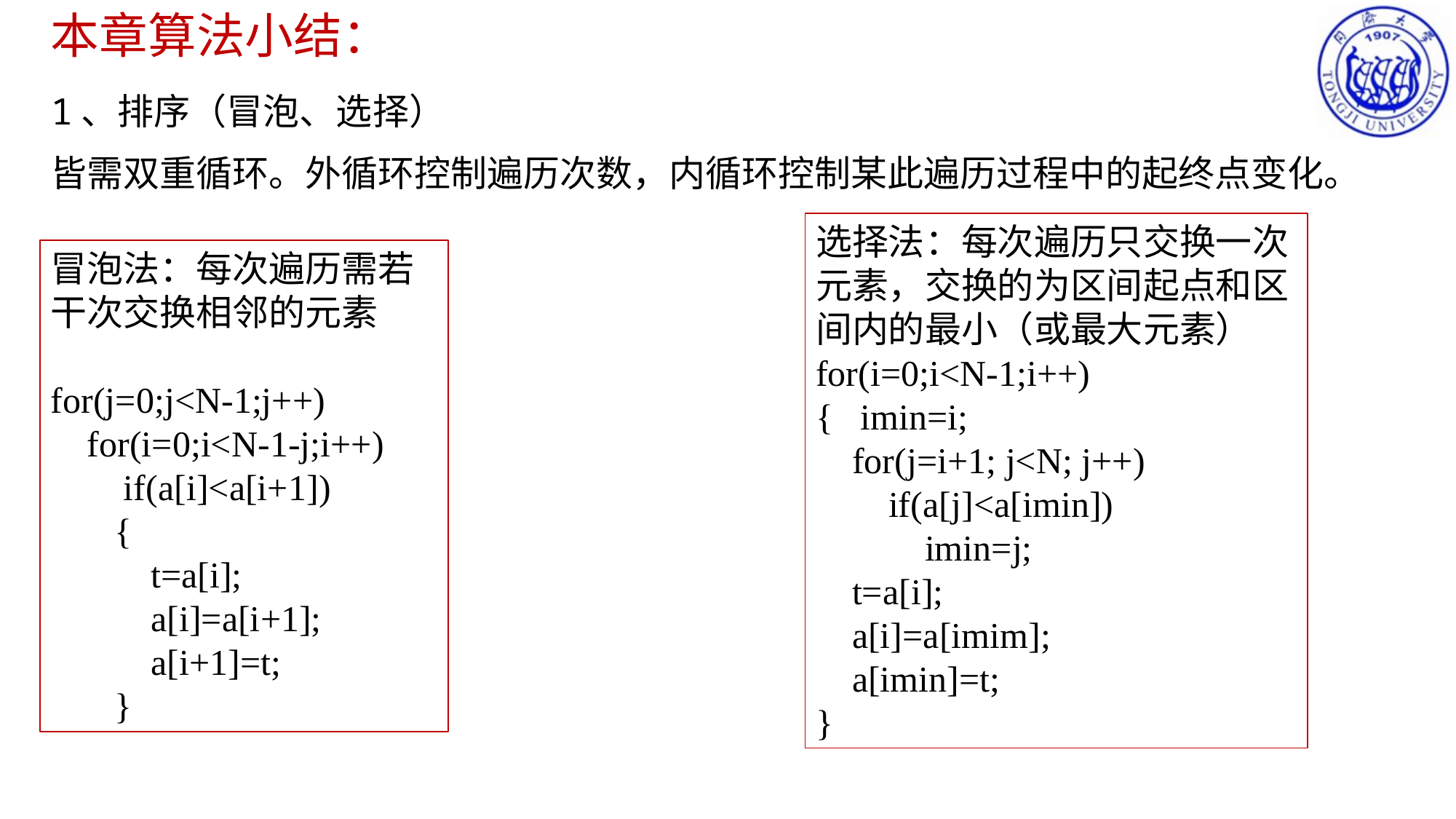

本章算法小结：
1、排序（冒泡、选择）
皆需双重循环。外循环控制遍历次数，内循环控制某此遍历过程中的起终点变化。
选择法：每次遍历只交换一次元素，交换的为区间起点和区间内的最小（或最大元素）
for(i=0;i<N-1;i++)
{   imin=i;
    for(j=i+1; j<N; j++)
        if(a[j]<a[imin])
            imin=j;
    t=a[i];
    a[i]=a[imim];
    a[imin]=t;
}
冒泡法：每次遍历需若干次交换相邻的元素

for(j=0;j<N-1;j++)
    for(i=0;i<N-1-j;i++)
        if(a[i]<a[i+1])
       {
           t=a[i];
           a[i]=a[i+1];
           a[i+1]=t;
       }